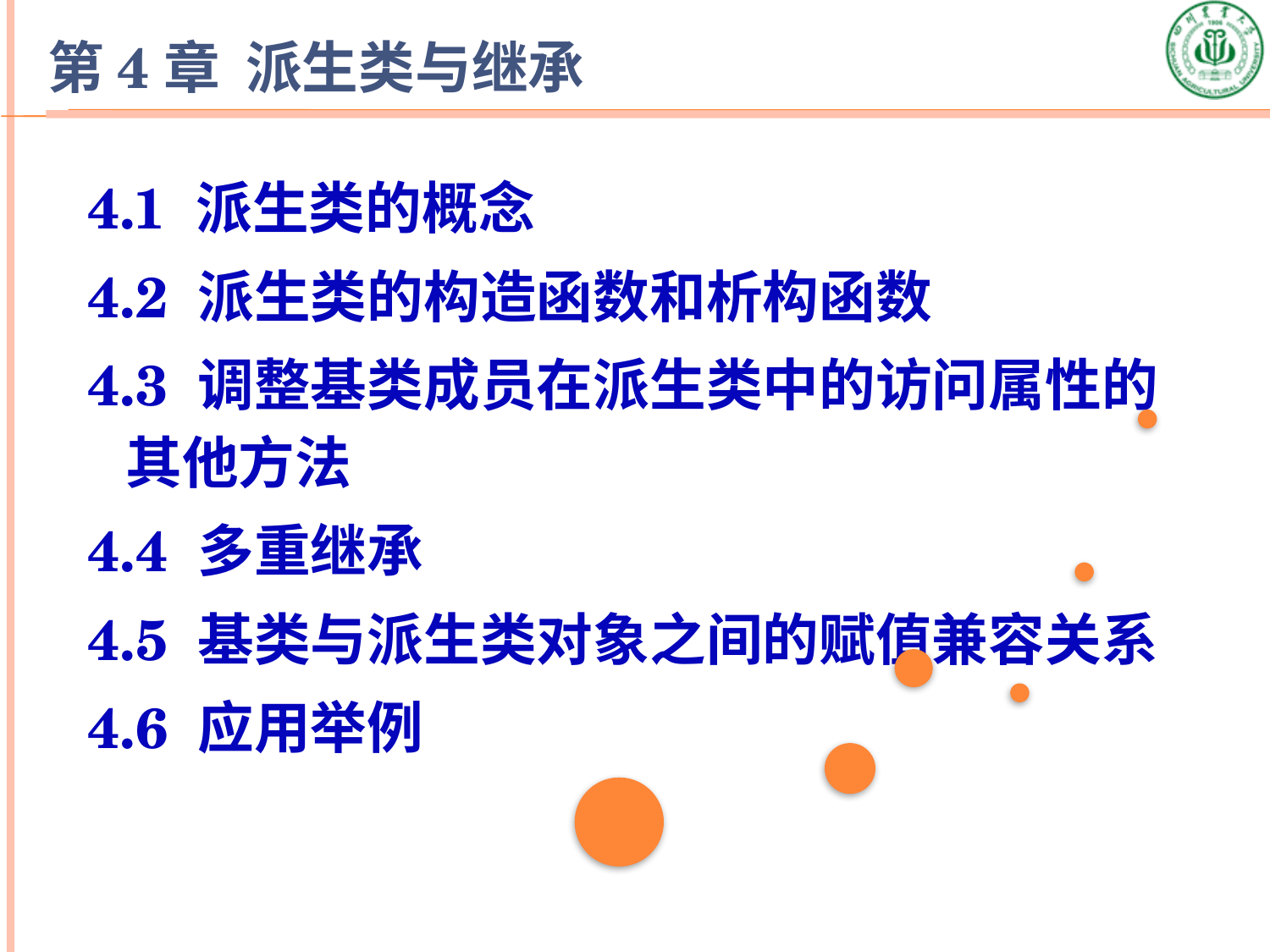

# 第4章  派生类与继承
4.1 派生类的概念
4.2 派生类的构造函数和析构函数
4.3 调整基类成员在派生类中的访问属性的其他方法
4.4 多重继承
4.5 基类与派生类对象之间的赋值兼容关系
4.6 应用举例